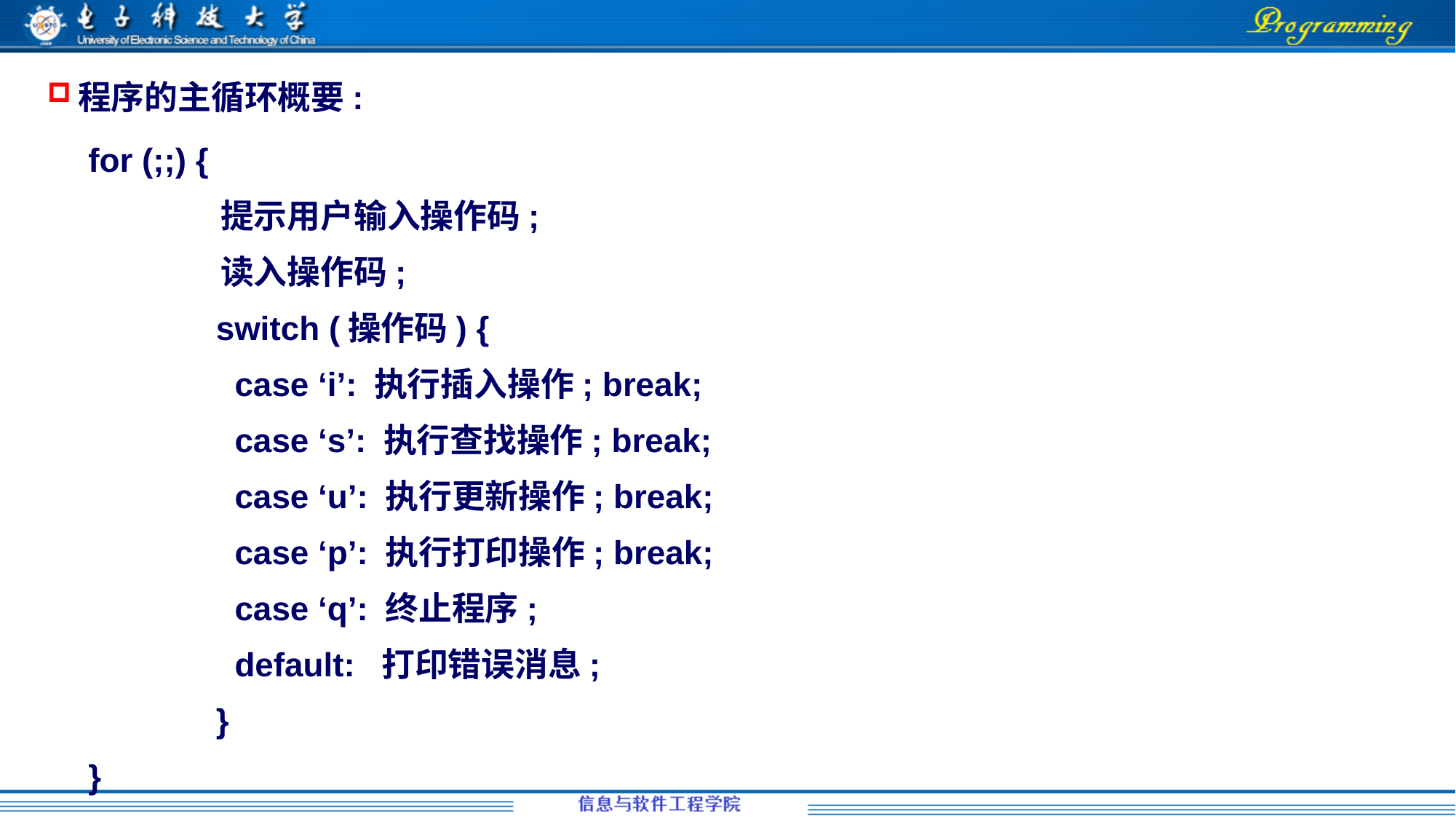

程序的主循环概要:
for (;;) {
	  提示用户输入操作码;
	  读入操作码;
	  switch (操作码) {
	    case ‘i’: 执行插入操作; break;
	    case ‘s’: 执行查找操作; break;
	    case ‘u’: 执行更新操作; break;
	    case ‘p’: 执行打印操作; break;
	    case ‘q’: 终止程序;
	    default:  打印错误消息;
	  }
}